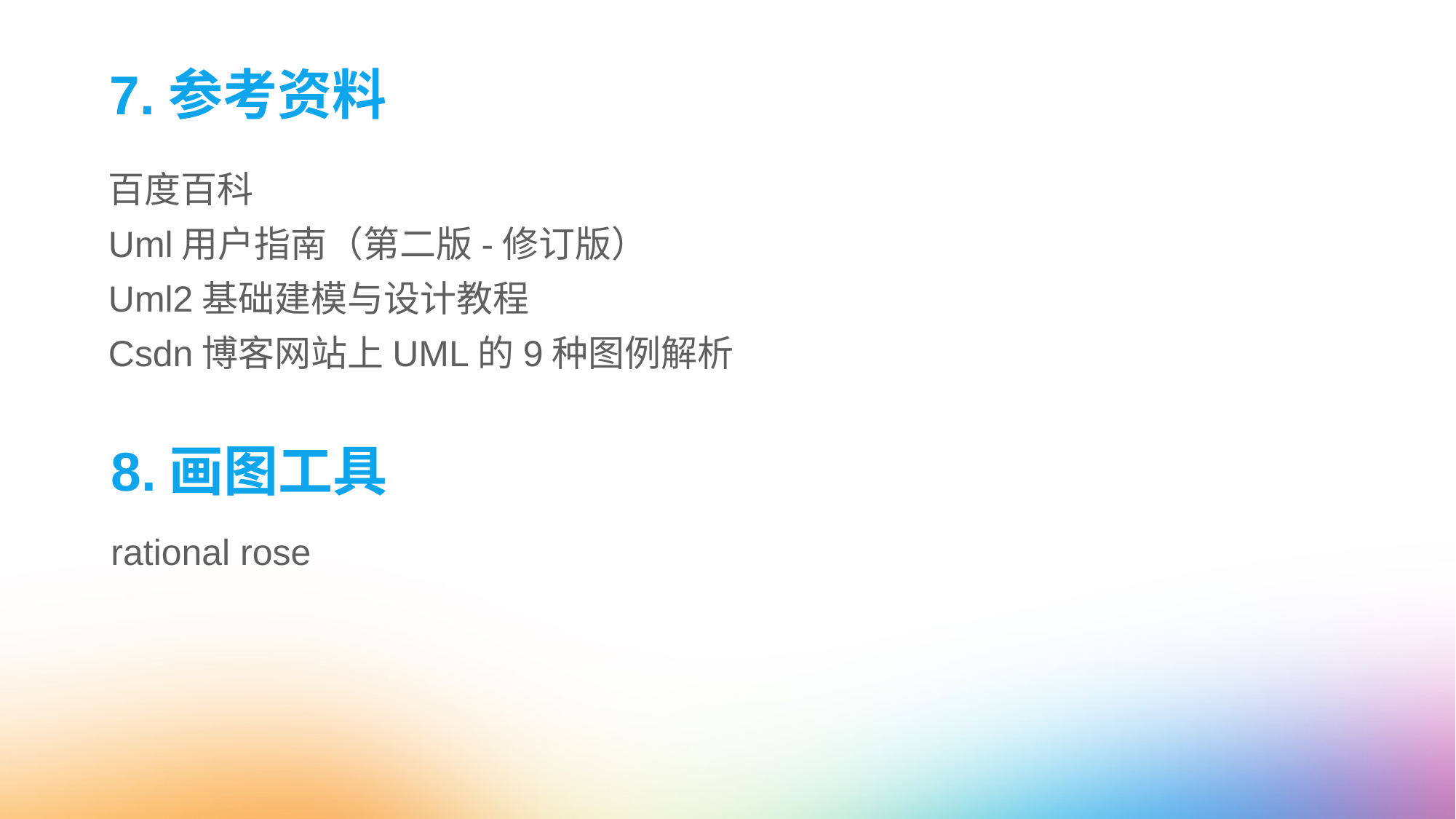

# 7.参考资料
百度百科
Uml用户指南（第二版-修订版）
Uml2基础建模与设计教程
Csdn博客网站上UML的9种图例解析
8.画图工具
rational rose